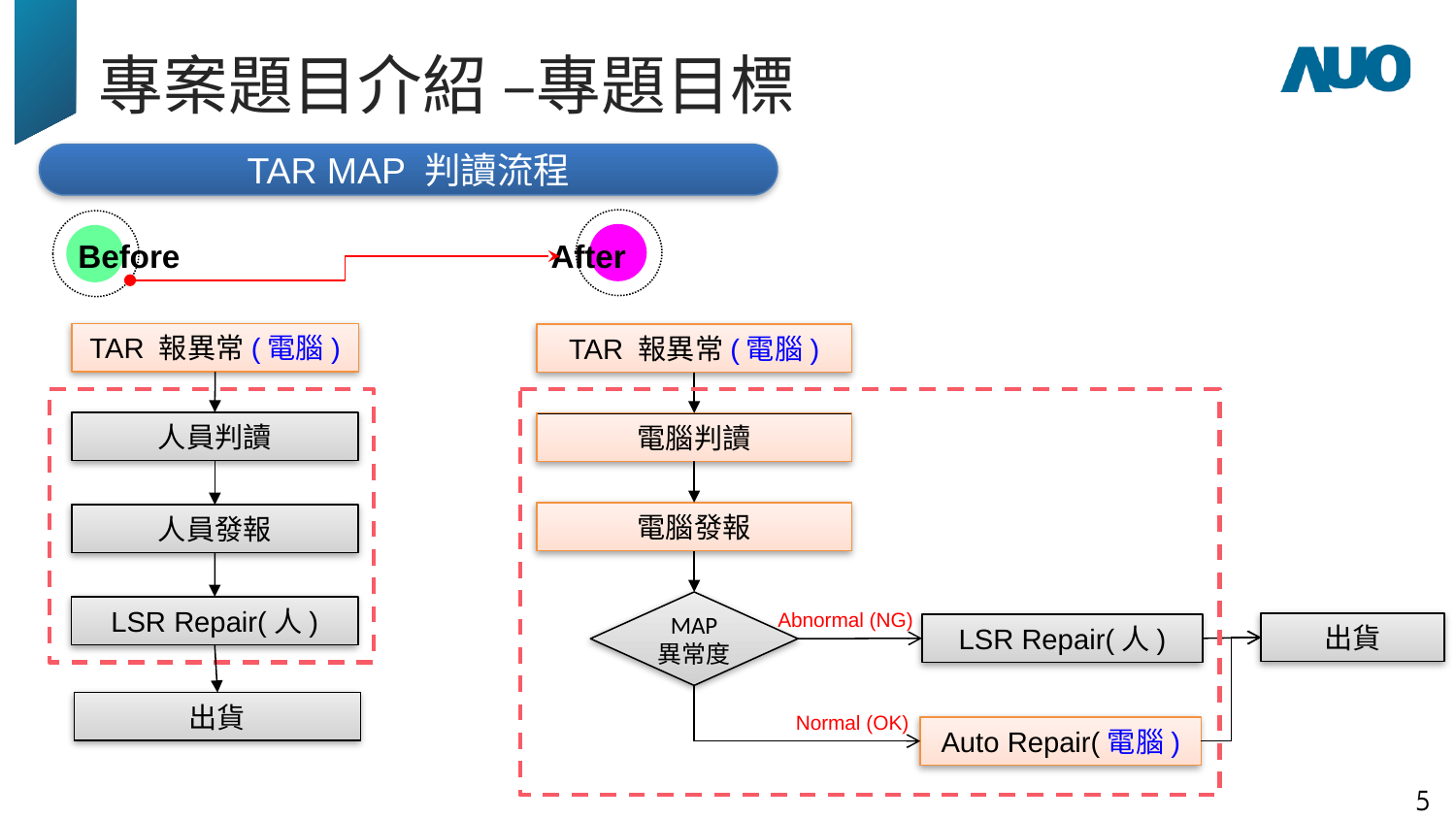

# 專案題目介紹 –專題目標
TAR MAP 判讀流程

After

Before
TAR 報異常(電腦)
TAR 報異常(電腦)

人員判讀
電腦判讀
電腦發報
人員發報
MAP
異常度
LSR Repair(人)
Abnormal (NG)
出貨
LSR Repair(人)
出貨
Normal (OK)
Auto Repair(電腦)
5